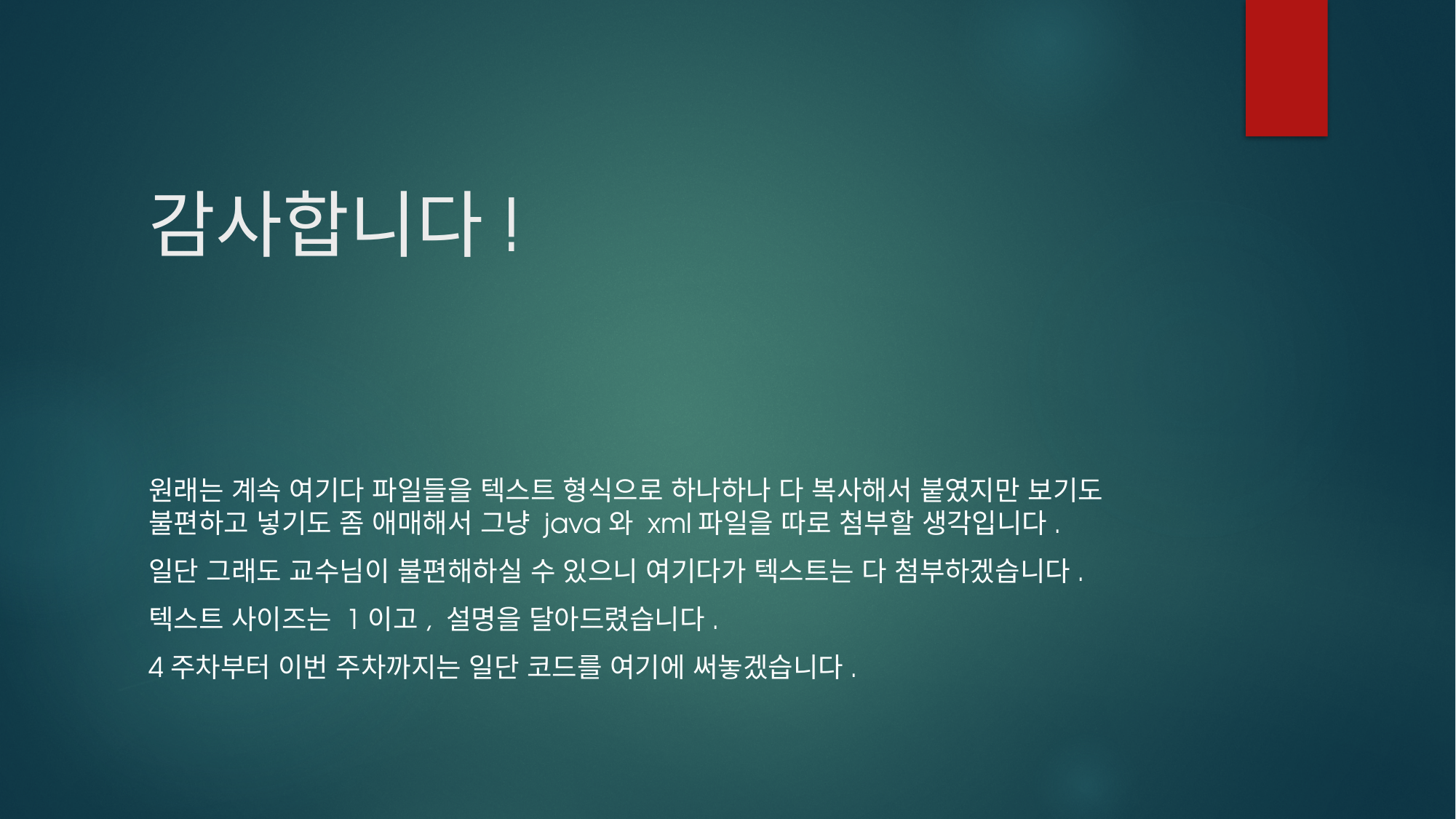

# 감사합니다!
원래는 계속 여기다 파일들을 텍스트 형식으로 하나하나 다 복사해서 붙였지만 보기도 불편하고 넣기도 좀 애매해서 그냥 java와 xml파일을 따로 첨부할 생각입니다.
일단 그래도 교수님이 불편해하실 수 있으니 여기다가 텍스트는 다 첨부하겠습니다.
텍스트 사이즈는 1이고, 설명을 달아드렸습니다.
4주차부터 이번 주차까지는 일단 코드를 여기에 써놓겠습니다.